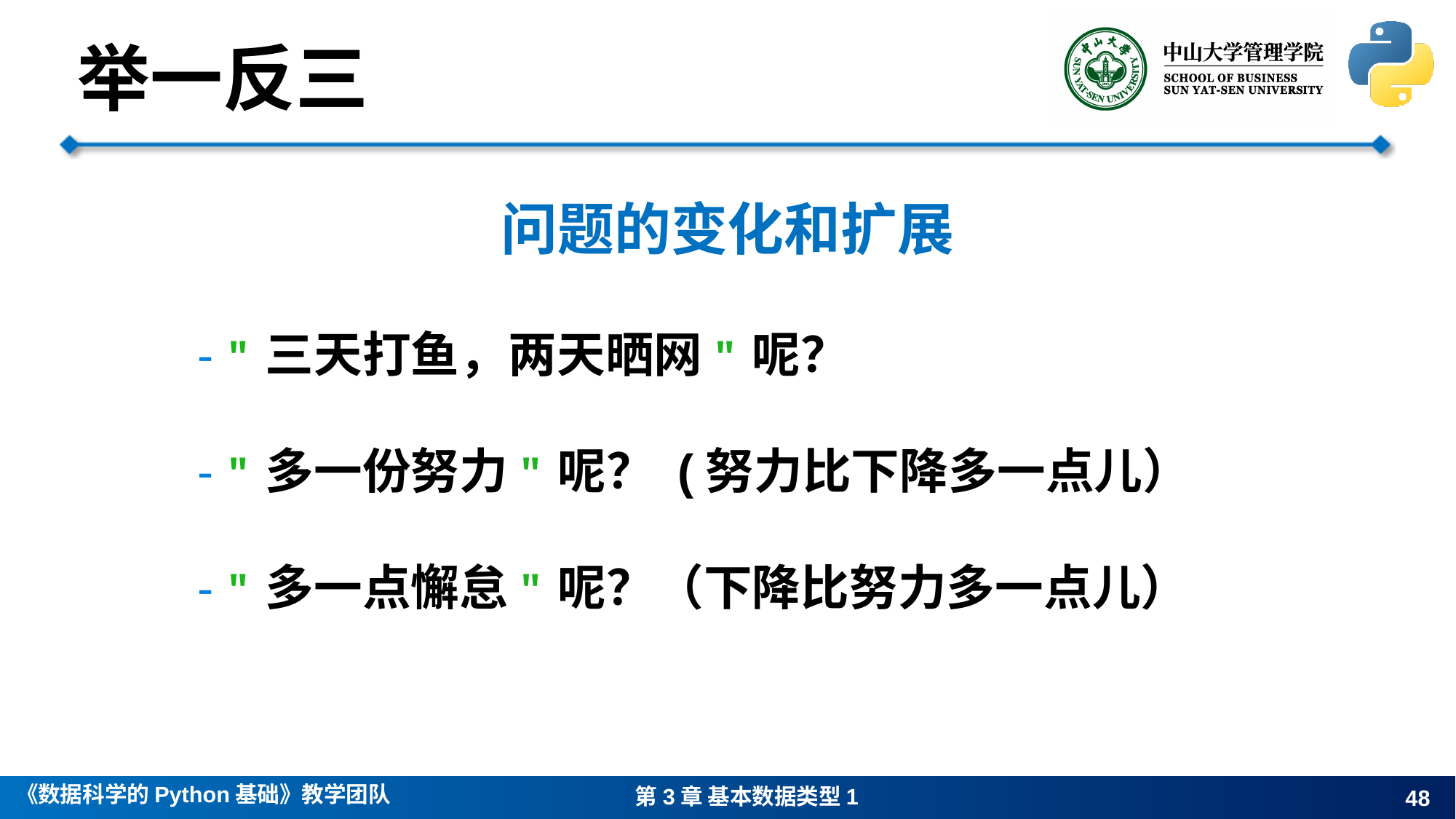

举一反三
问题的变化和扩展
- "三天打鱼，两天晒网"呢？
- "多一份努力"呢？ (努力比下降多一点儿）
- "多一点懈怠"呢？（下降比努力多一点儿）